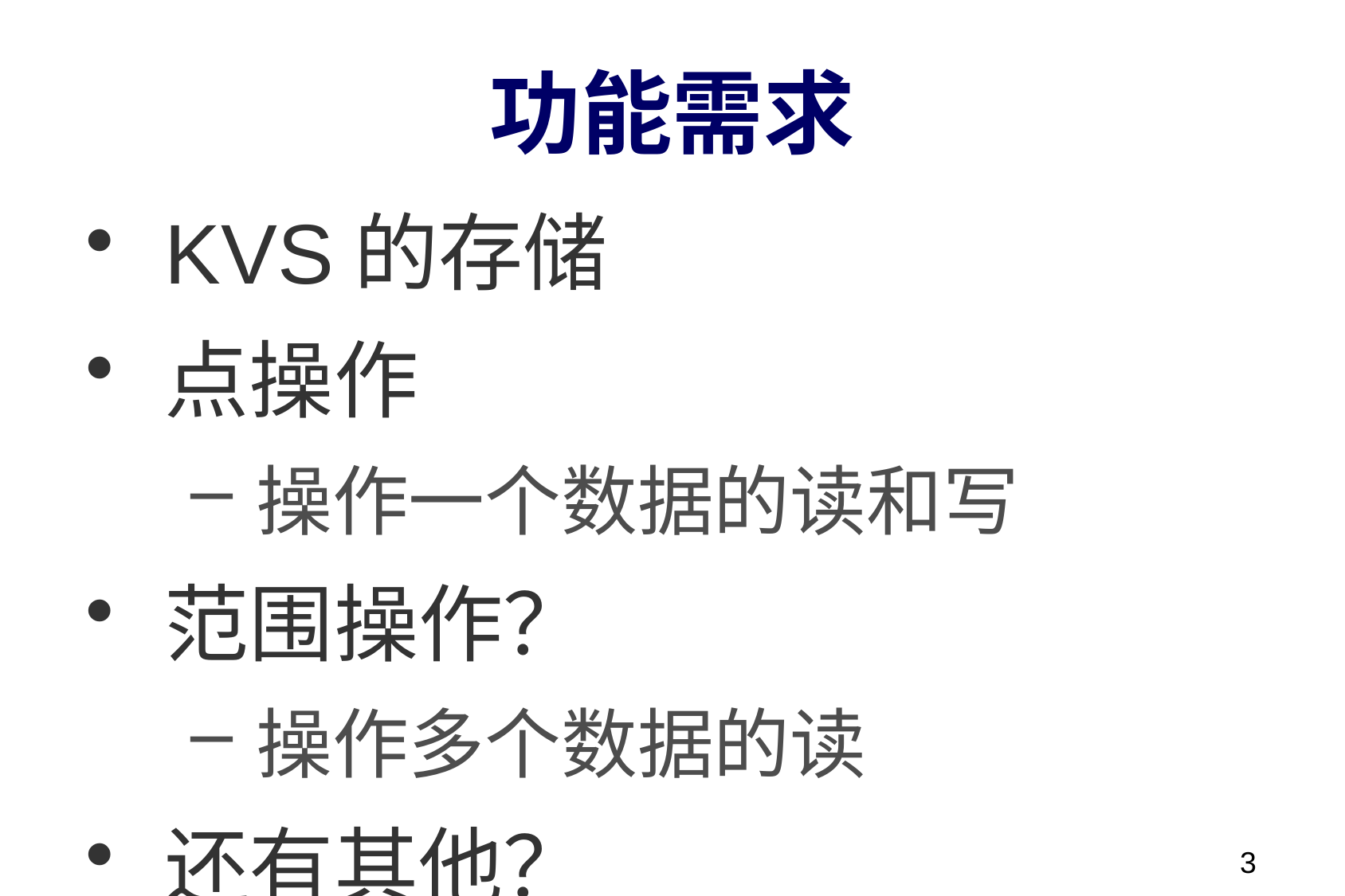

# 功能需求
KVS的存储
点操作
操作一个数据的读和写
范围操作？
操作多个数据的读
还有其他？
3